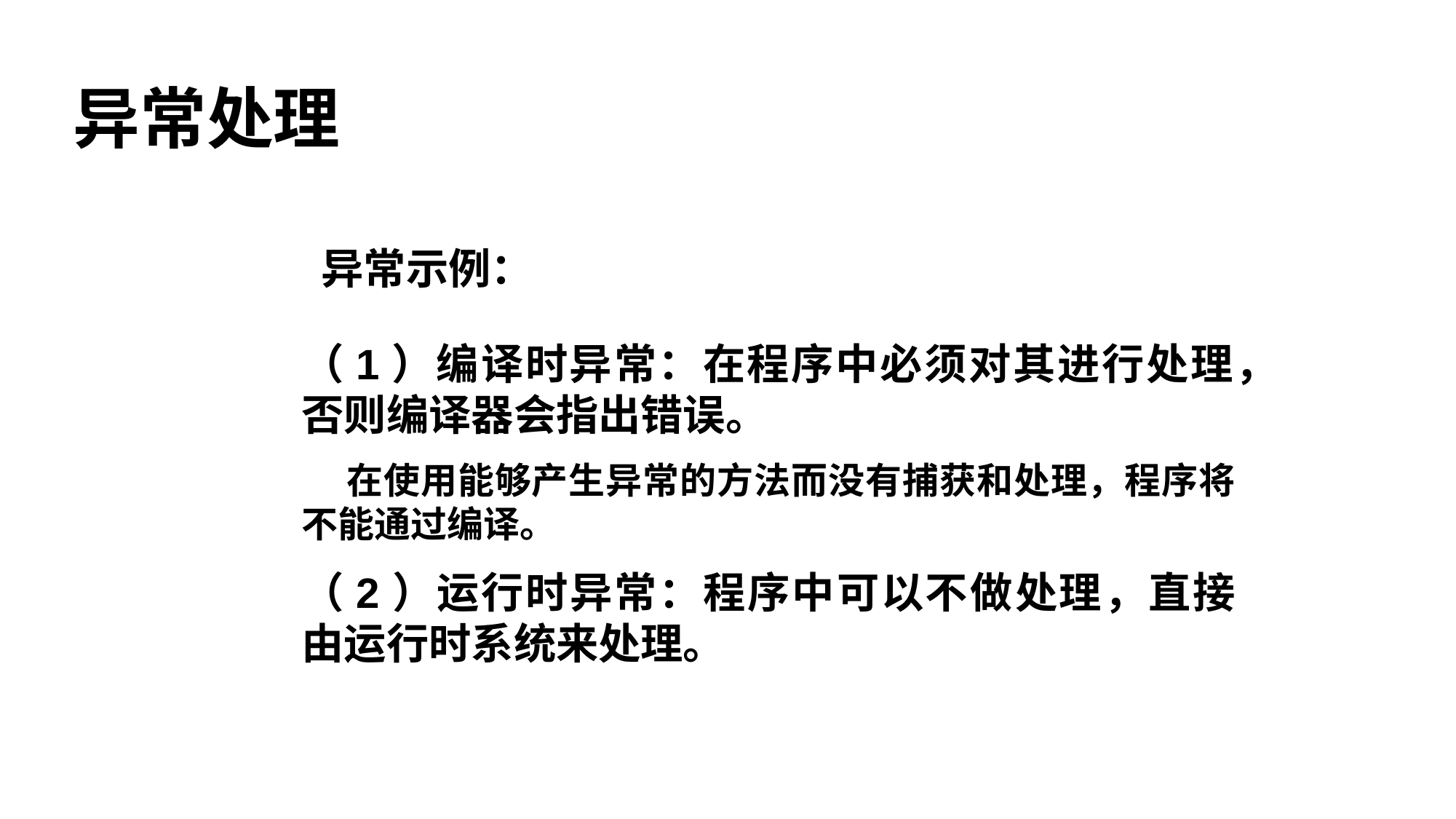

异常处理
 异常示例：

（1）编译时异常：在程序中必须对其进行处理，否则编译器会指出错误。
    在使用能够产生异常的方法而没有捕获和处理，程序将不能通过编译。
（2）运行时异常：程序中可以不做处理，直接由运行时系统来处理。